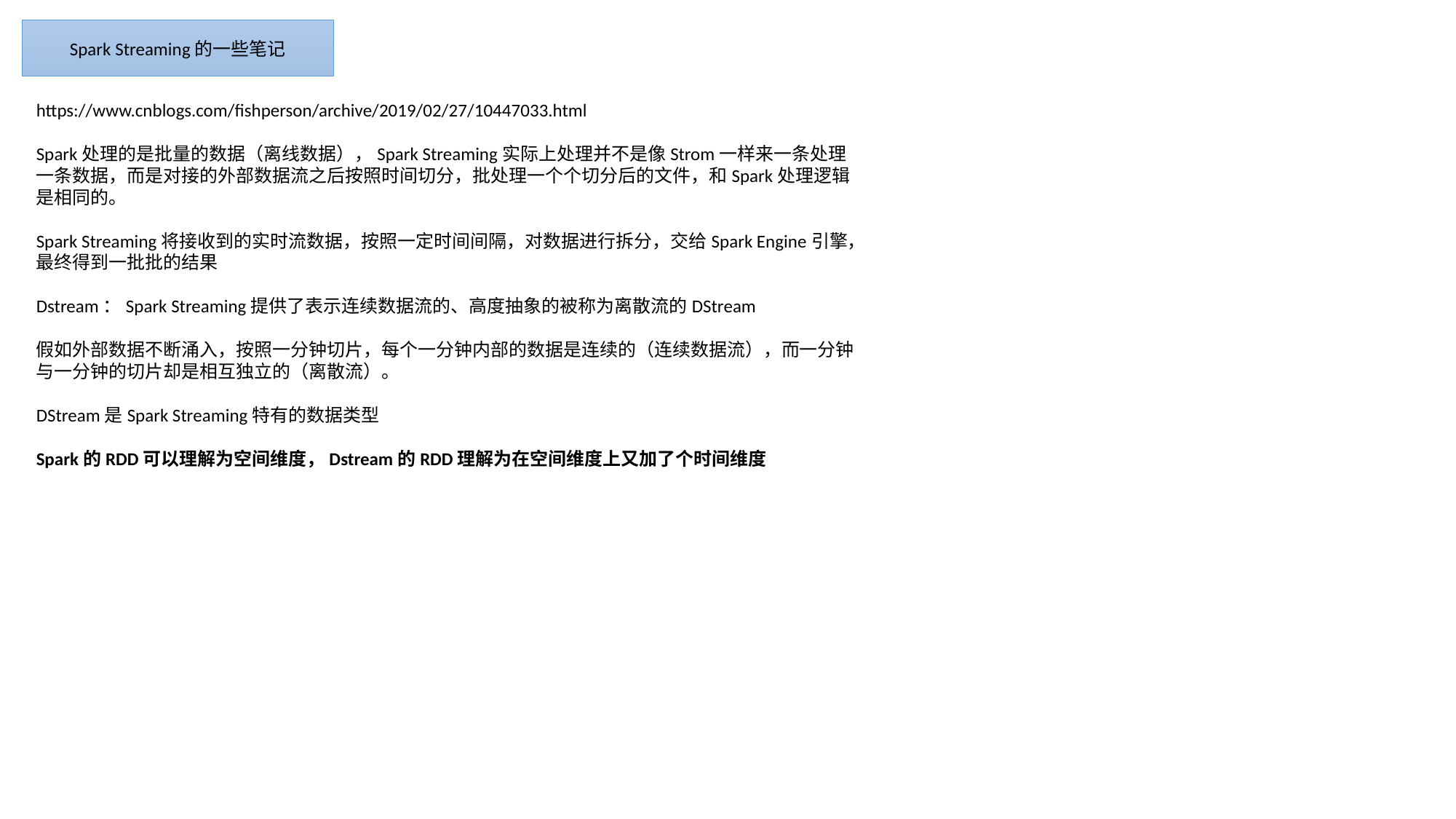

Spark Streaming的一些笔记
https://www.cnblogs.com/fishperson/archive/2019/02/27/10447033.html

Spark处理的是批量的数据（离线数据），Spark Streaming实际上处理并不是像Strom一样来一条处理一条数据，而是对接的外部数据流之后按照时间切分，批处理一个个切分后的文件，和Spark处理逻辑是相同的。

Spark Streaming将接收到的实时流数据，按照一定时间间隔，对数据进行拆分，交给Spark Engine引擎，最终得到一批批的结果

Dstream：Spark Streaming提供了表示连续数据流的、高度抽象的被称为离散流的DStream

假如外部数据不断涌入，按照一分钟切片，每个一分钟内部的数据是连续的（连续数据流），而一分钟与一分钟的切片却是相互独立的（离散流）。

DStream是Spark Streaming特有的数据类型

Spark的RDD可以理解为空间维度，Dstream的RDD理解为在空间维度上又加了个时间维度